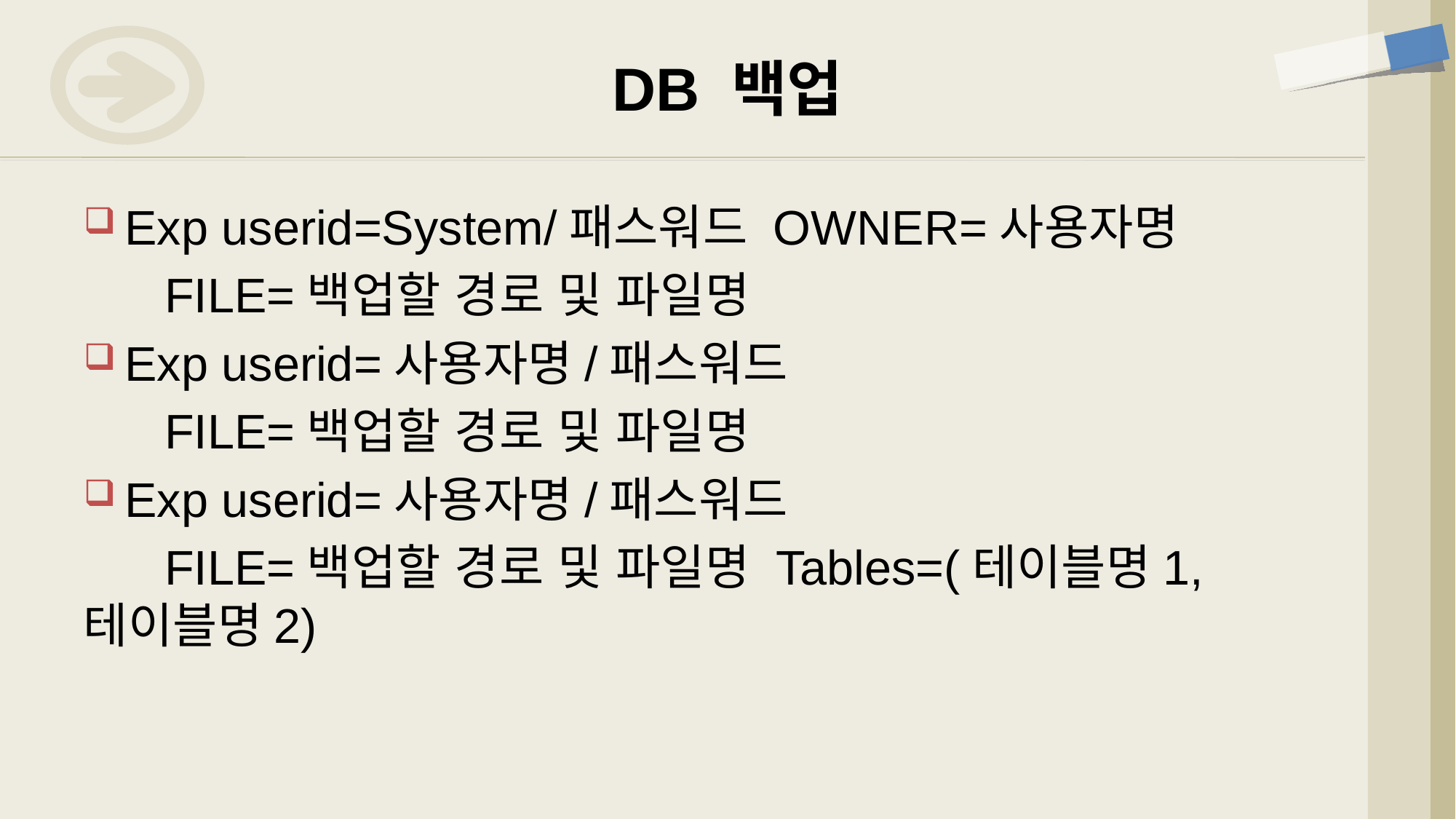

# DB 백업
Exp userid=System/패스워드 OWNER=사용자명
      FILE=백업할 경로 및 파일명
Exp userid=사용자명/패스워드
      FILE=백업할 경로 및 파일명
Exp userid=사용자명/패스워드
      FILE=백업할 경로 및 파일명 Tables=(테이블명1, 테이블명2)